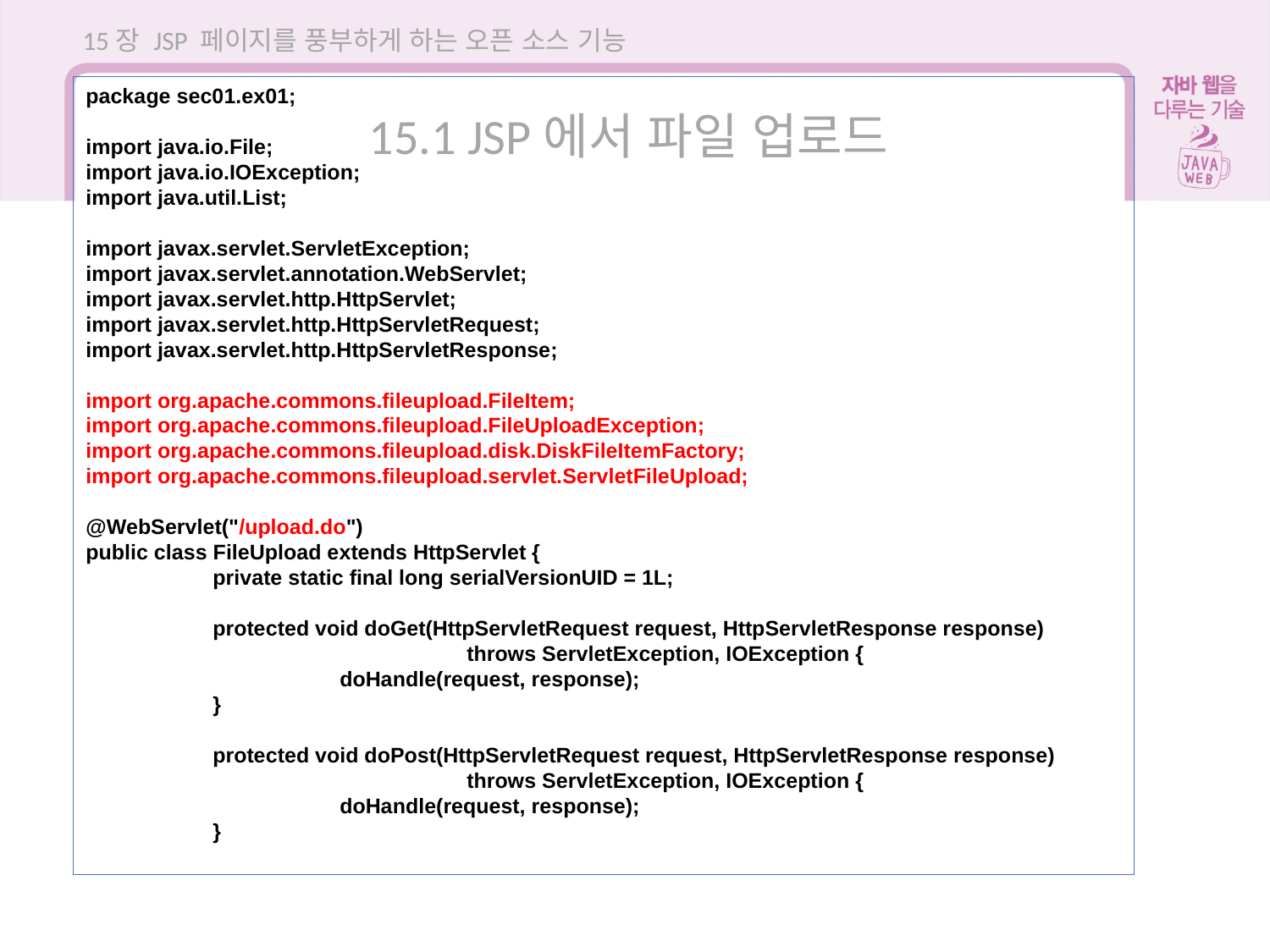

15장 JSP 페이지를 풍부하게 하는 오픈 소스 기능
package sec01.ex01;

import java.io.File;
import java.io.IOException;
import java.util.List;

import javax.servlet.ServletException;
import javax.servlet.annotation.WebServlet;
import javax.servlet.http.HttpServlet;
import javax.servlet.http.HttpServletRequest;
import javax.servlet.http.HttpServletResponse;

import org.apache.commons.fileupload.FileItem;
import org.apache.commons.fileupload.FileUploadException;
import org.apache.commons.fileupload.disk.DiskFileItemFactory;
import org.apache.commons.fileupload.servlet.ServletFileUpload;

@WebServlet("/upload.do")
public class FileUpload extends HttpServlet {
	private static final long serialVersionUID = 1L;

	protected void doGet(HttpServletRequest request, HttpServletResponse response)
			throws ServletException, IOException {
		doHandle(request, response);
	}

	protected void doPost(HttpServletRequest request, HttpServletResponse response)
			throws ServletException, IOException {
		doHandle(request, response);
	}

15.1 JSP에서 파일 업로드